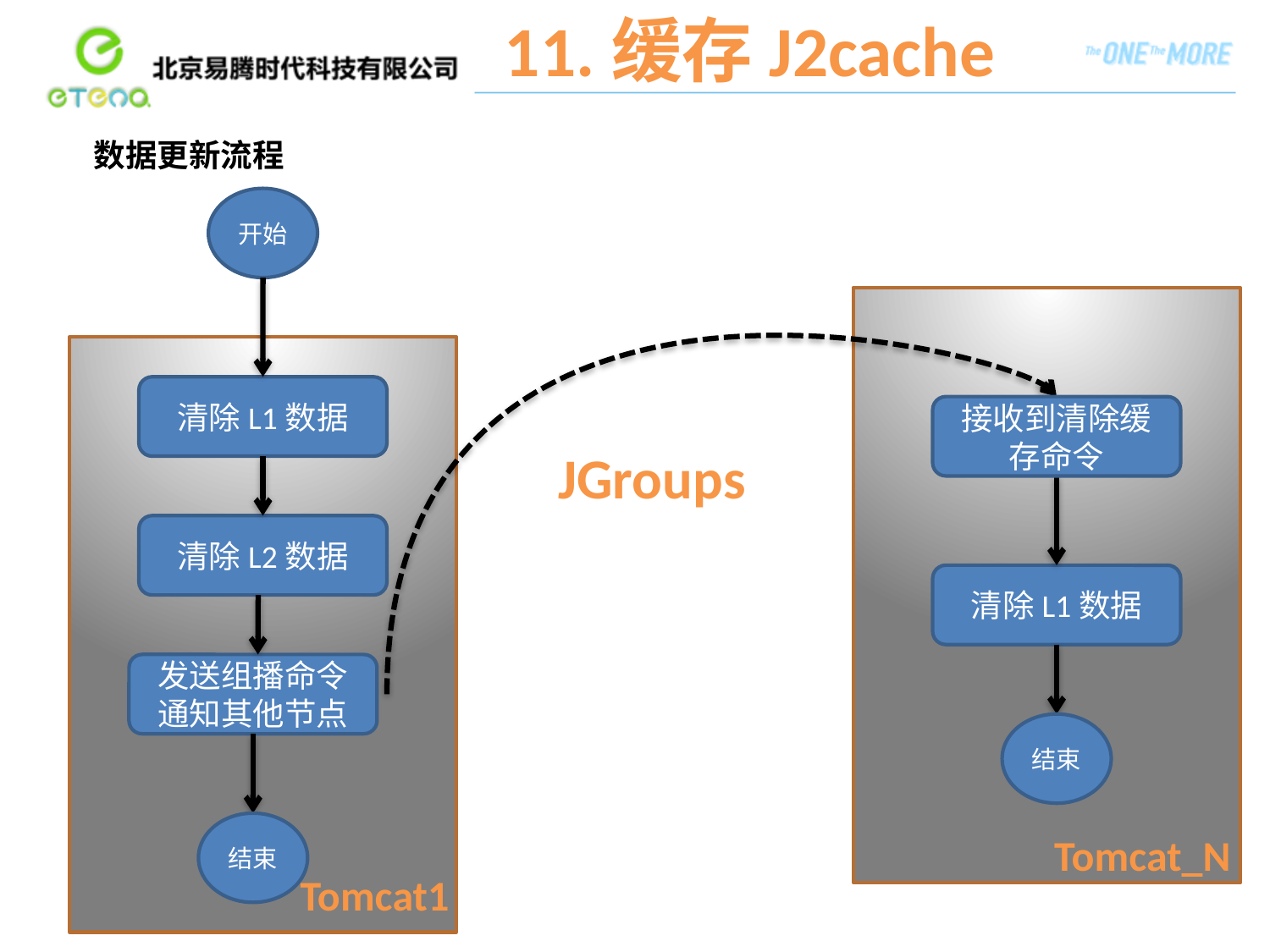

11.缓存J2cache
数据更新流程
开始

清除L1数据
接收到清除缓存命令
JGroups
清除L2数据
清除L1数据
发送组播命令通知其他节点
结束
结束
Tomcat_N
Tomcat1